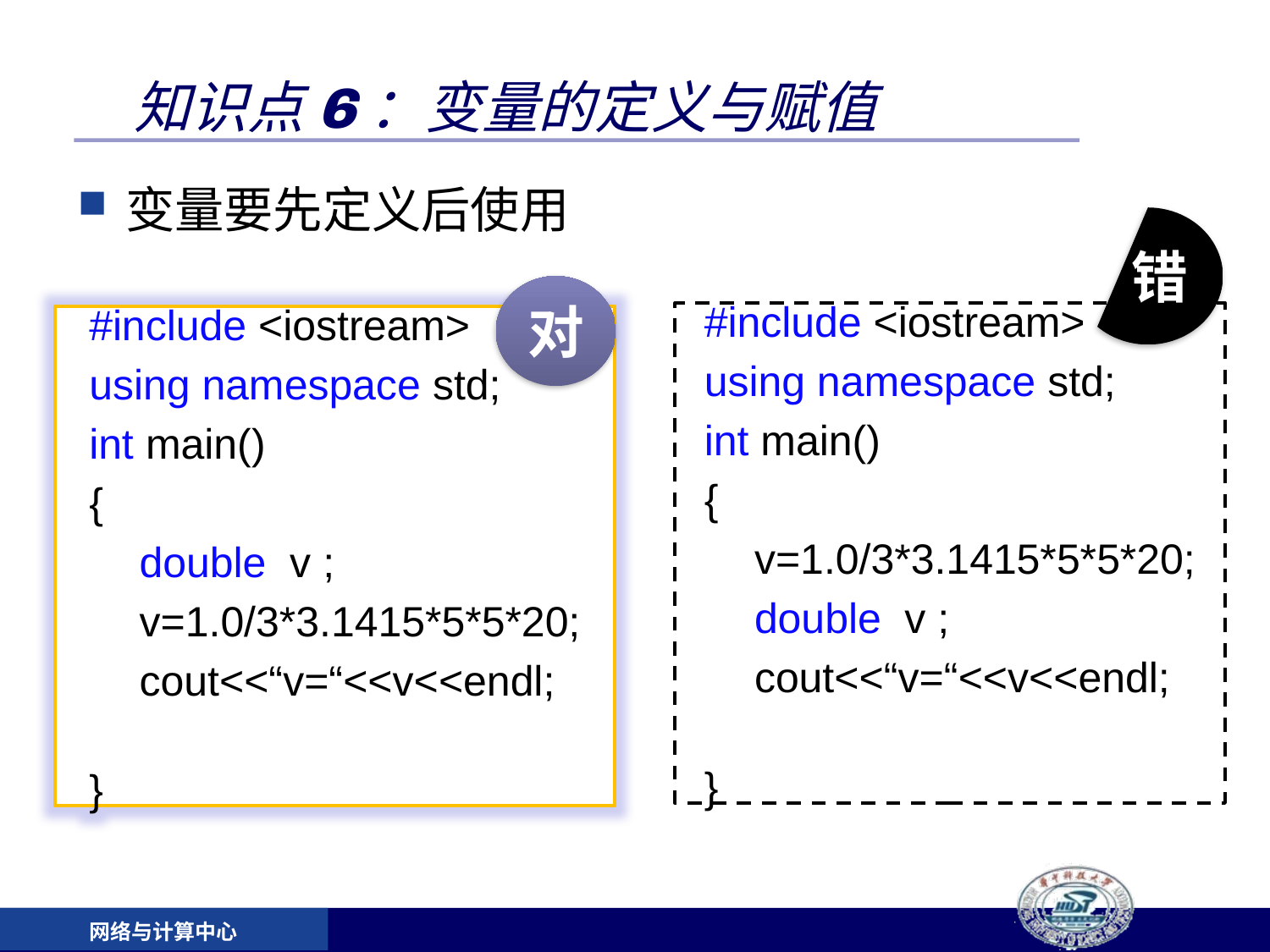

# 知识点6：变量的定义与赋值
变量要先定义后使用
错
对
#include <iostream>
using namespace std;
int main()
{
v=1.0/3*3.1415*5*5*20;
double  v ;
cout<<“v=“<<v<<endl;
}
#include <iostream>
using namespace std;
int main()
{
double  v ;
v=1.0/3*3.1415*5*5*20;
cout<<“v=“<<v<<endl;
}
网络与计算中心